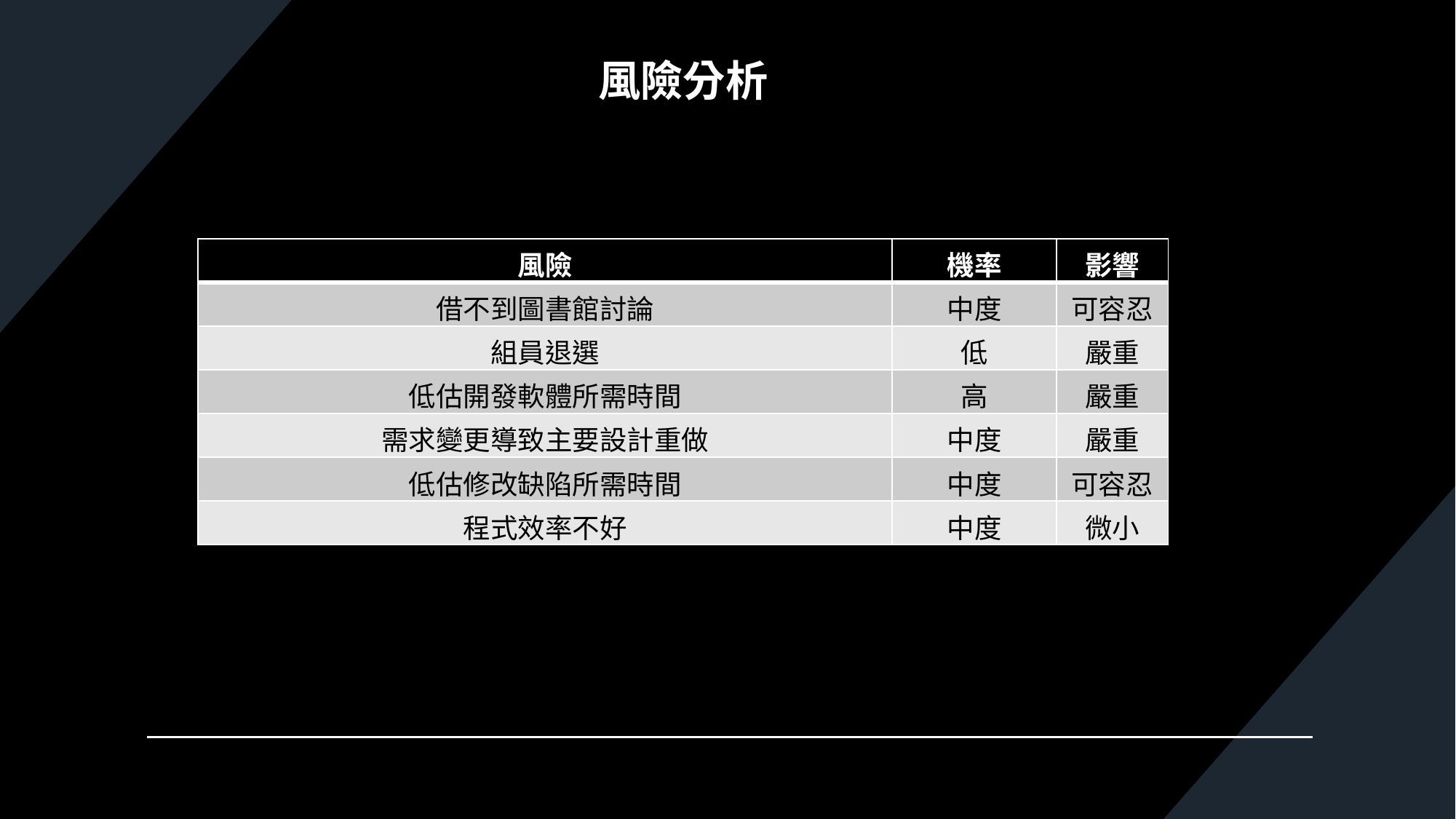

風險分析
| 風險 | 機率 | 影響 |
| --- | --- | --- |
| 借不到圖書館討論 | 中度 | 可容忍 |
| 組員退選 | 低 | 嚴重 |
| 低估開發軟體所需時間 | 高 | 嚴重 |
| 需求變更導致主要設計重做 | 中度 | 嚴重 |
| 低估修改缺陷所需時間 | 中度 | 可容忍 |
| 程式效率不好 | 中度 | 微小 |